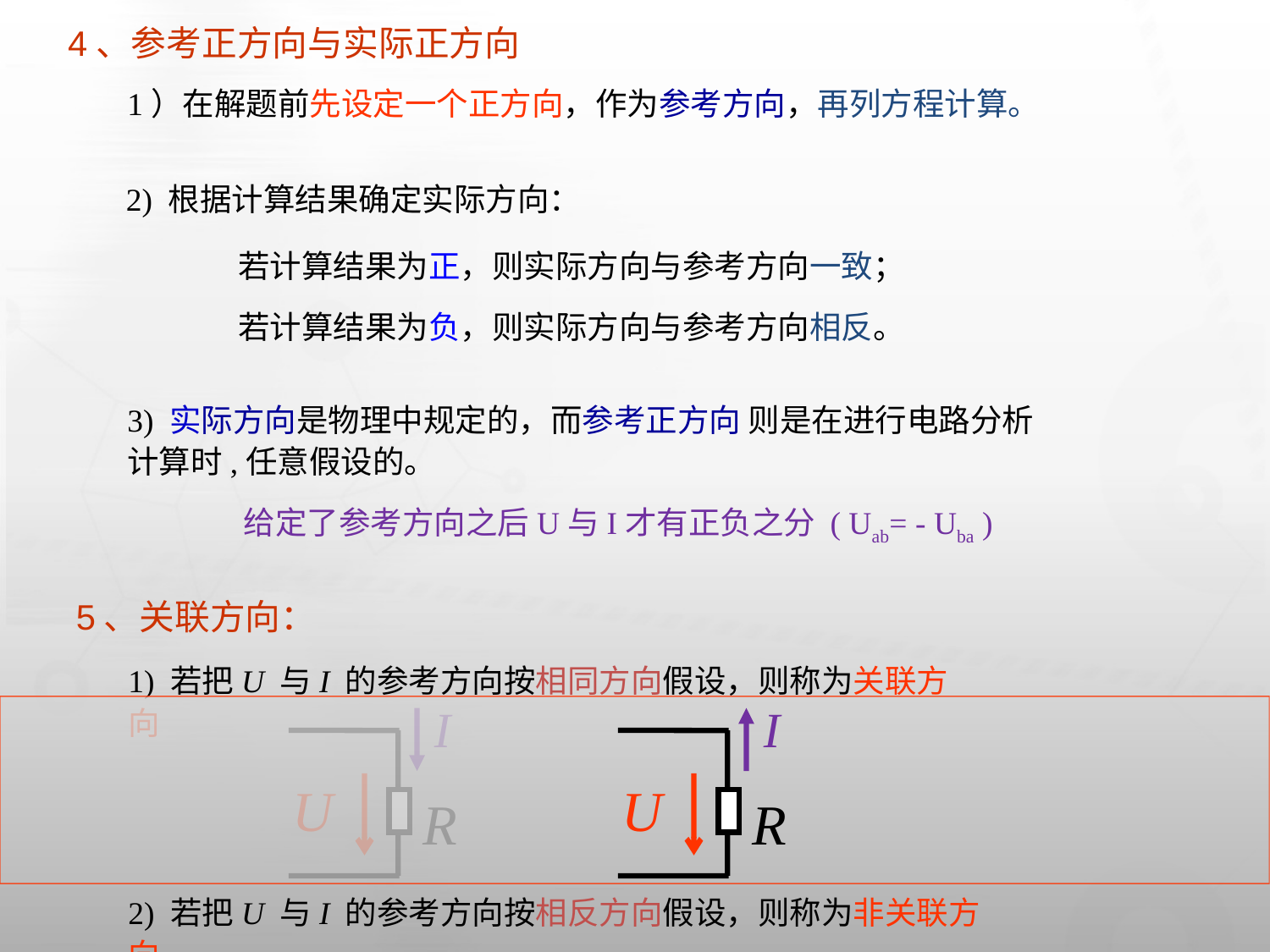

# 4、参考正方向与实际正方向
1）在解题前先设定一个正方向，作为参考方向，再列方程计算。
2) 根据计算结果确定实际方向：
若计算结果为正，则实际方向与参考方向一致；
若计算结果为负，则实际方向与参考方向相反。
3) 实际方向是物理中规定的，而参考正方向 则是在进行电路分析计算时,任意假设的。
   给定了参考方向之后U与I才有正负之分 ( Uab= - Uba )
5、关联方向：
1) 若把U 与I 的参考方向按相同方向假设，则称为关联方向
I

U

R

I

U

R

2) 若把U 与I 的参考方向按相反方向假设，则称为非关联方向